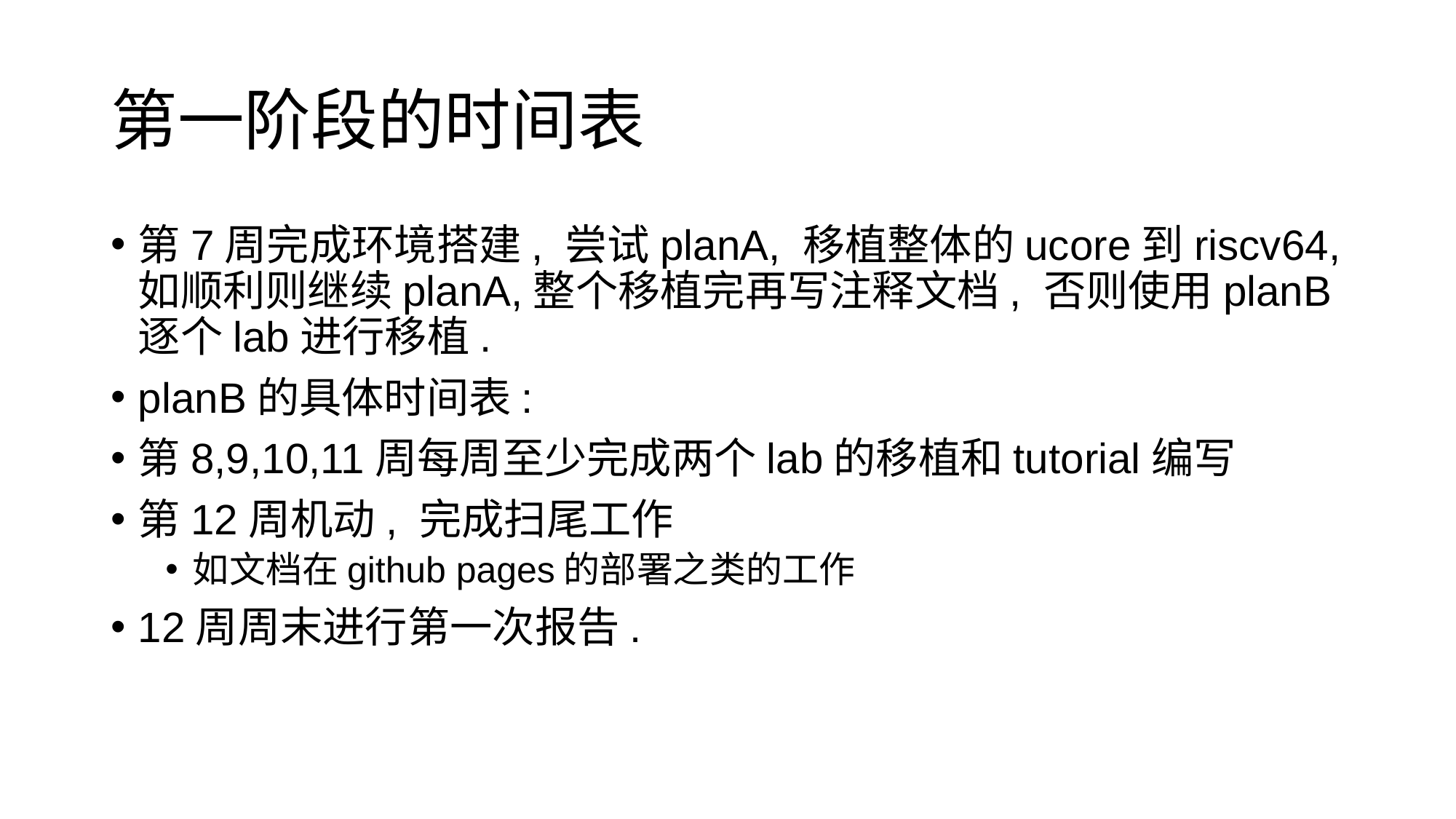

# 第一阶段的时间表
第7周完成环境搭建, 尝试planA, 移植整体的ucore到riscv64, 如顺利则继续planA,整个移植完再写注释文档, 否则使用planB逐个lab进行移植.
planB的具体时间表:
第8,9,10,11周每周至少完成两个lab的移植和tutorial编写
第12周机动, 完成扫尾工作
如文档在github pages的部署之类的工作
12周周末进行第一次报告.